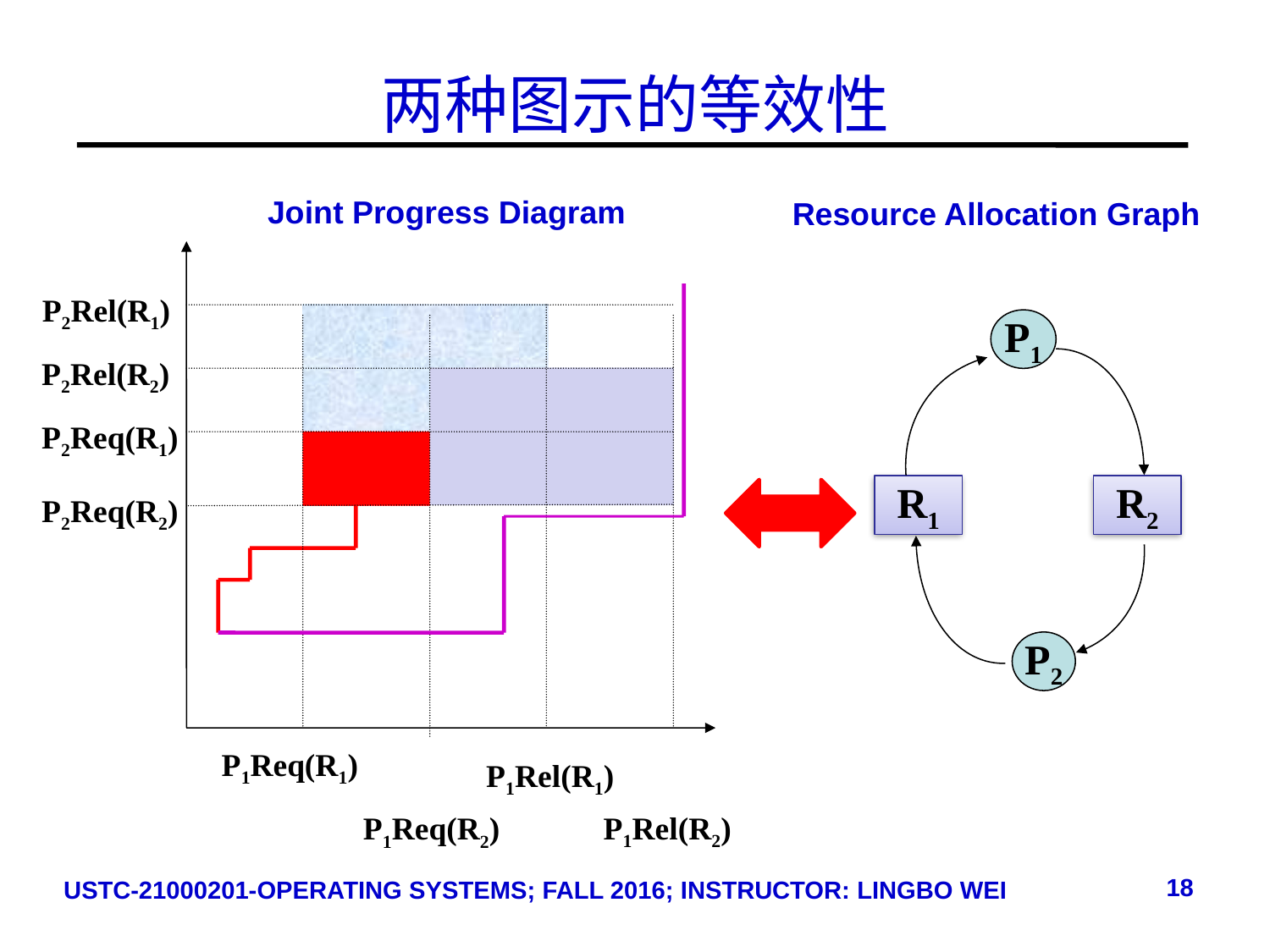

# 两种图示的等效性
Joint Progress Diagram
Resource Allocation Graph

P2Rel(R1)

P1

R1
R2

P2

P2Rel(R2)

P2Req(R1)

P2Req(R2)

P1Req(R1)
P1Rel(R1)
P1Rel(R2)
P1Req(R2)
18
USTC-21000201-OPERATING SYSTEMS; FALL 2016; INSTRUCTOR: LINGBO WEI